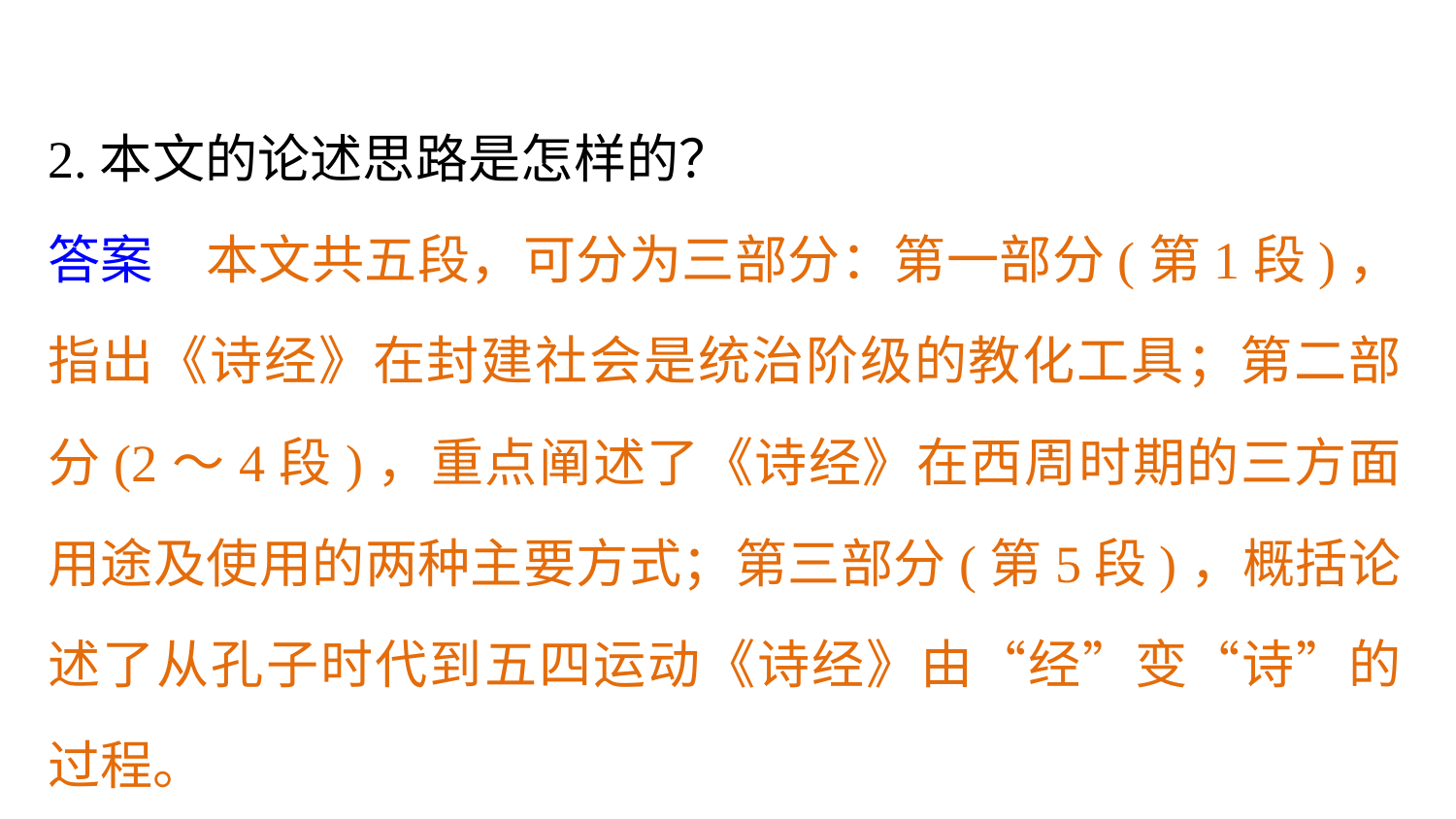

2.本文的论述思路是怎样的？
答案　本文共五段，可分为三部分：第一部分(第1段)，指出《诗经》在封建社会是统治阶级的教化工具；第二部分(2～4段)，重点阐述了《诗经》在西周时期的三方面用途及使用的两种主要方式；第三部分(第5段)，概括论述了从孔子时代到五四运动《诗经》由“经”变“诗”的过程。